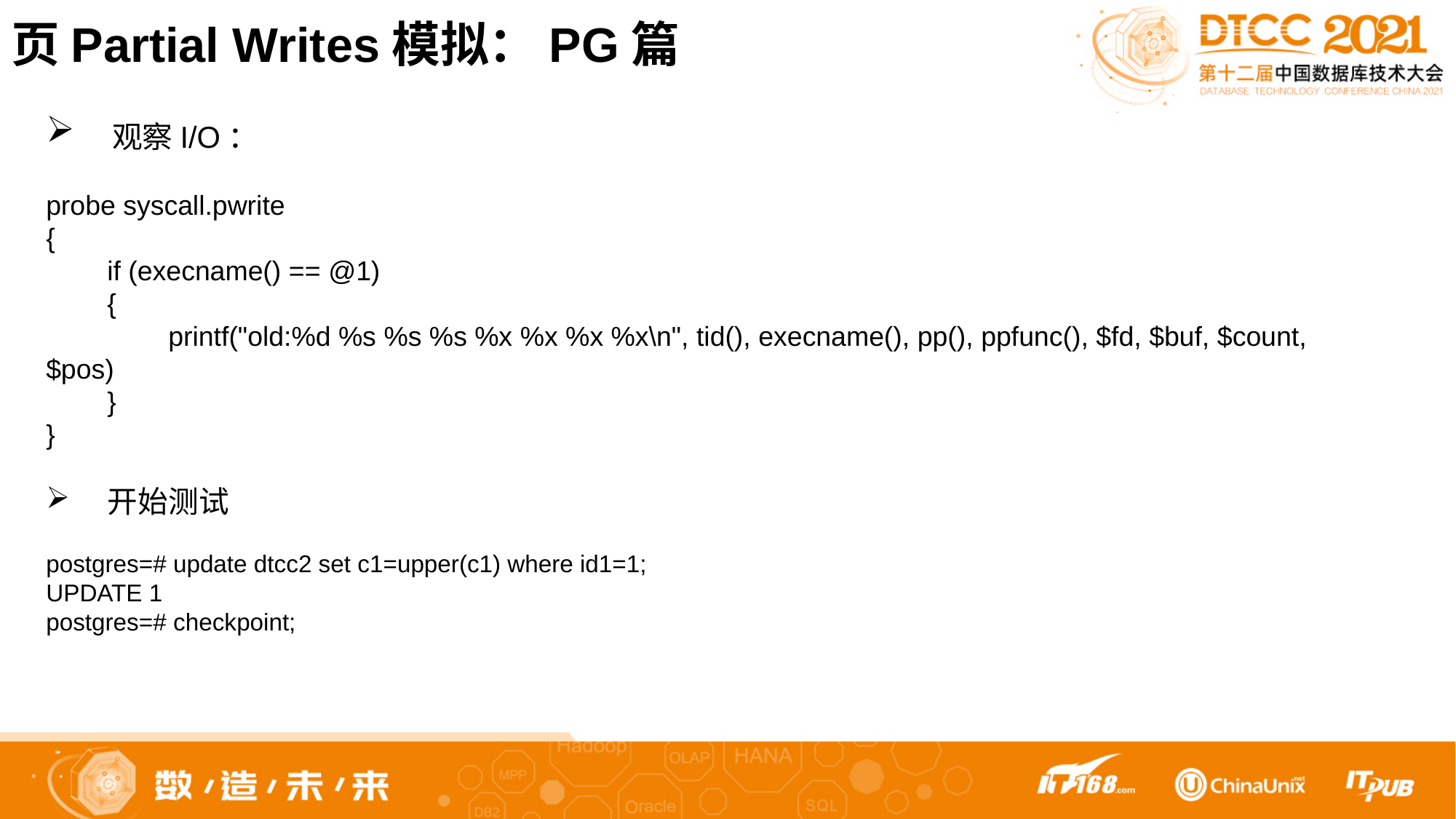

页Partial Writes模拟：PG篇
  观察I/O：

probe syscall.pwrite
{
        if (execname() == @1)
        {
                printf("old:%d %s %s %s %x %x %x %x\n", tid(), execname(), pp(), ppfunc(), $fd, $buf, $count, $pos)
        }
}

   开始测试

postgres=# update dtcc2 set c1=upper(c1) where id1=1;
UPDATE 1
postgres=# checkpoint;